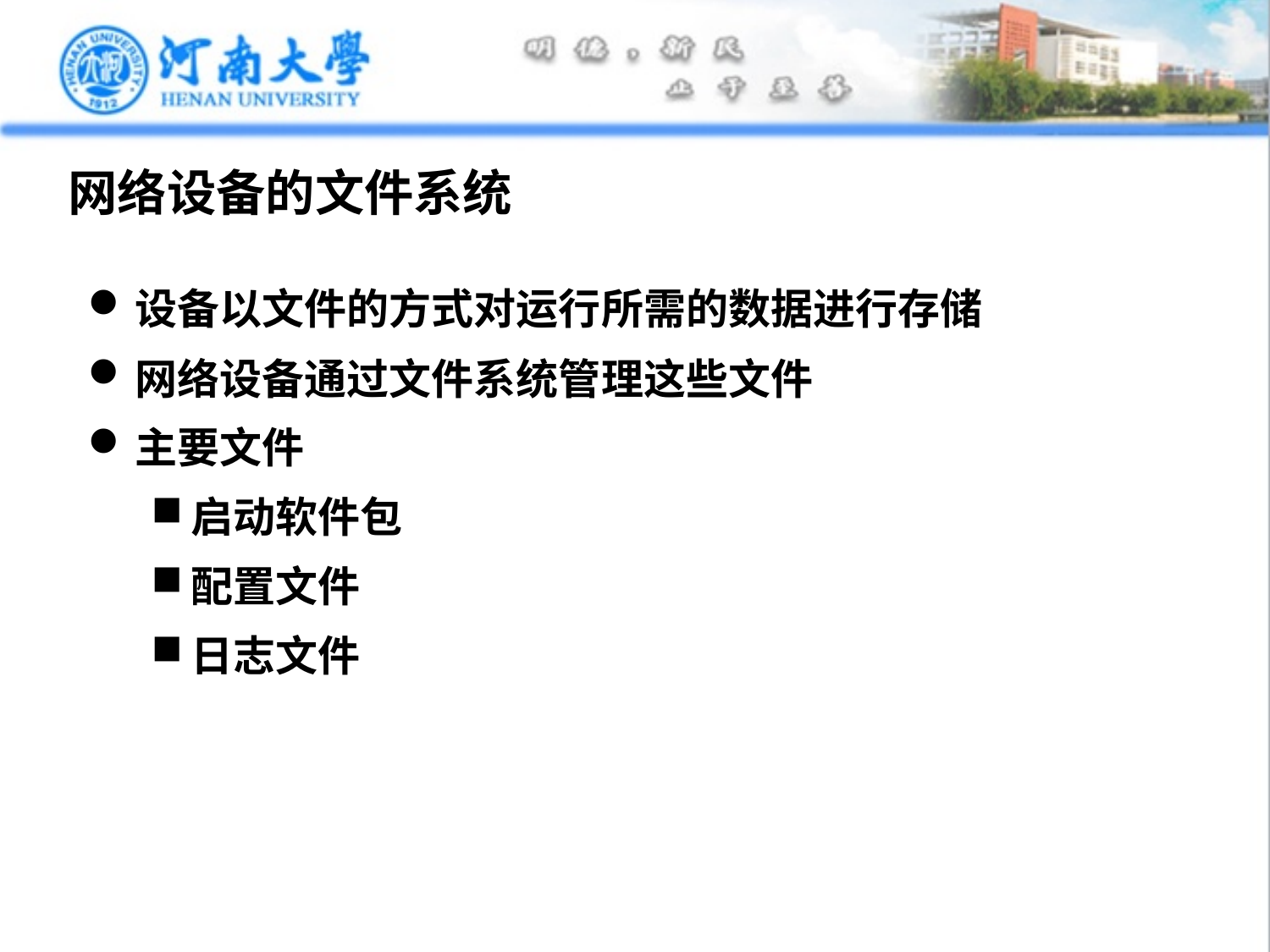

# 网络设备的文件系统
设备以文件的方式对运行所需的数据进行存储
网络设备通过文件系统管理这些文件
主要文件
启动软件包
配置文件
日志文件